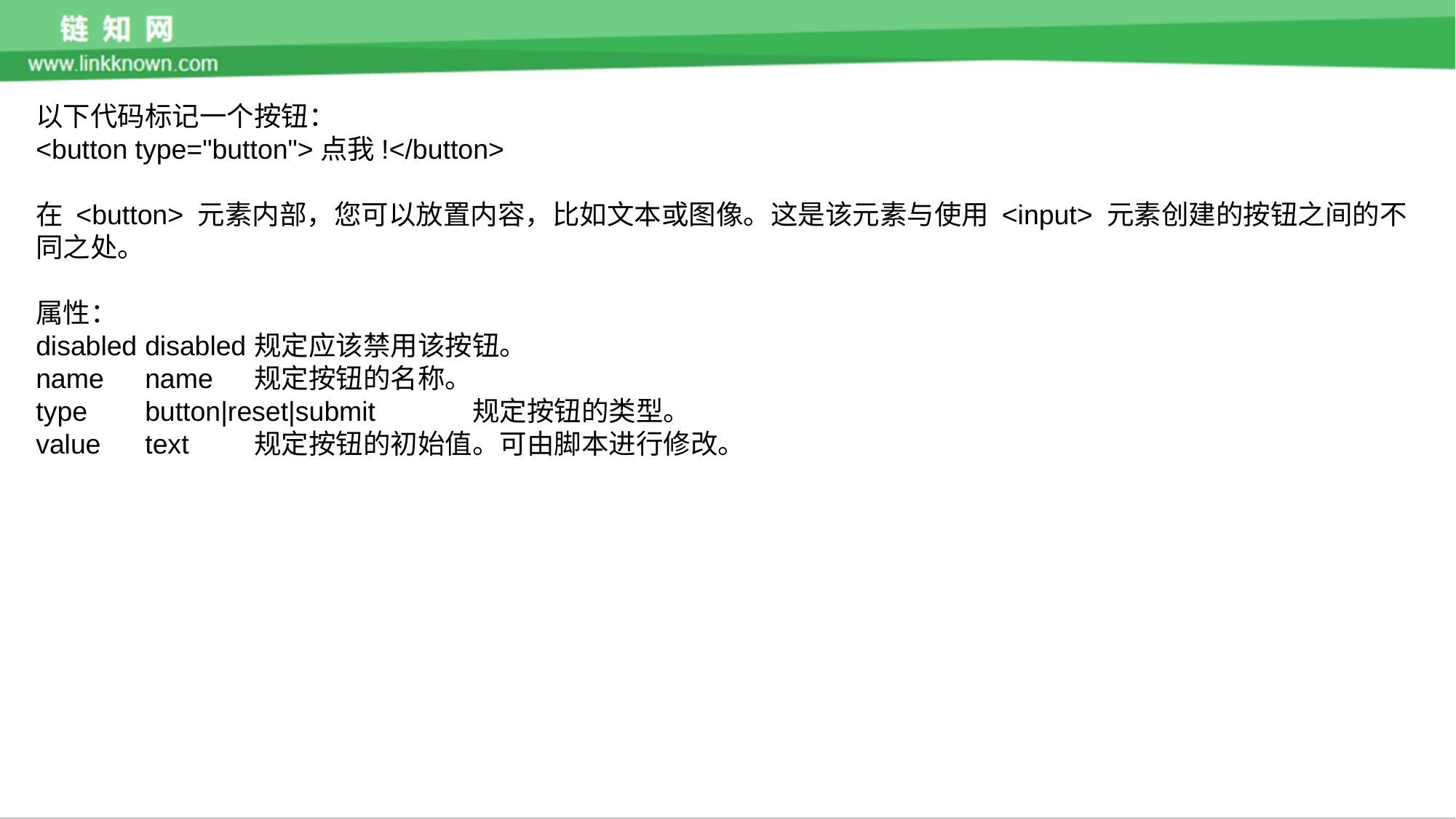

以下代码标记一个按钮：
<button type="button">点我!</button>

在 <button> 元素内部，您可以放置内容，比如文本或图像。这是该元素与使用 <input> 元素创建的按钮之间的不同之处。

属性：
disabled	disabled	规定应该禁用该按钮。
name	name	规定按钮的名称。
type	button|reset|submit 	规定按钮的类型。
value	text	规定按钮的初始值。可由脚本进行修改。